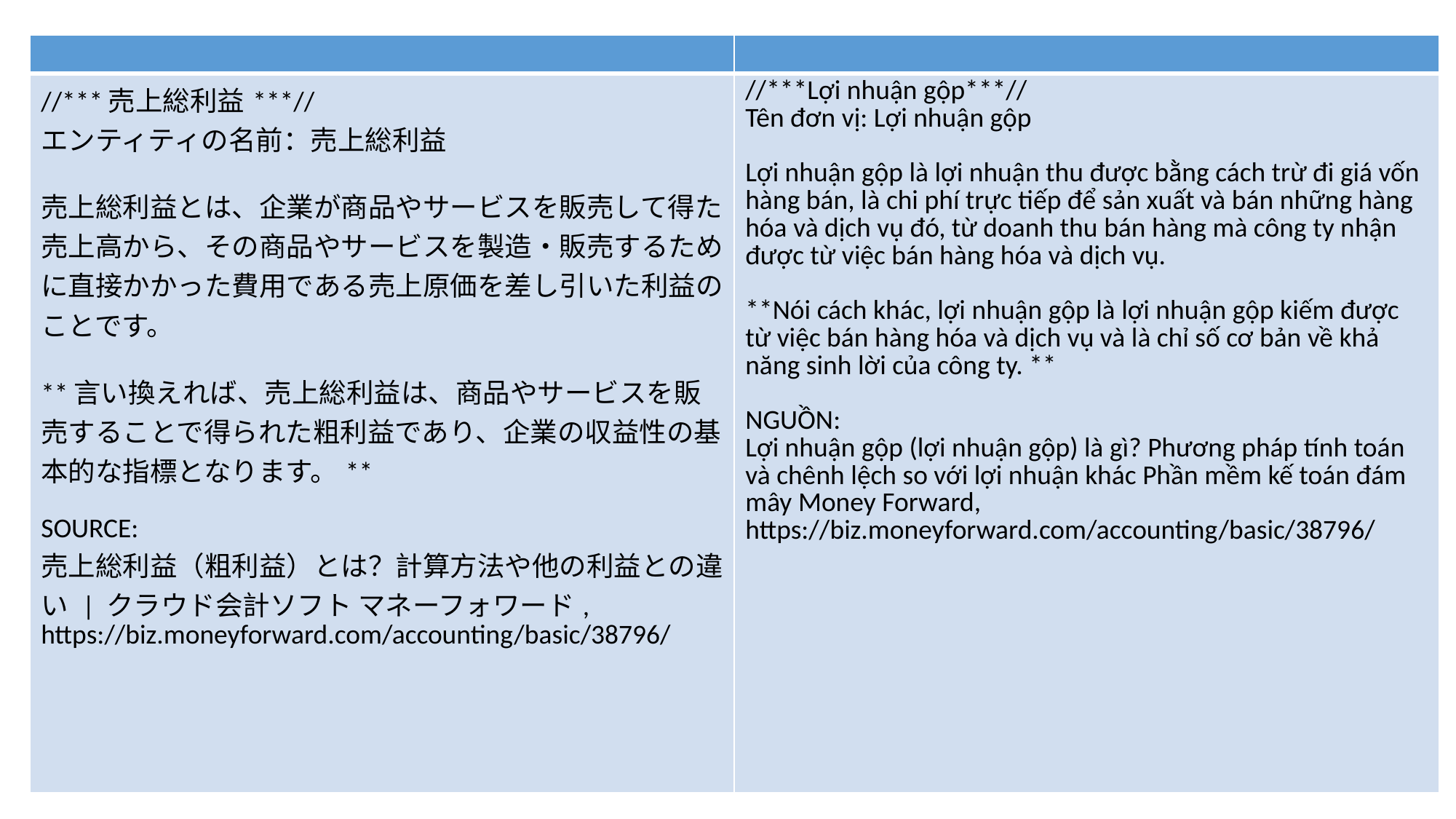

|  |  |
| --- | --- |
| //\*\*\*売上総利益\*\*\*// エンティティの名前：売上総利益 売上総利益とは、企業が商品やサービスを販売して得た売上高から、その商品やサービスを製造・販売するために直接かかった費用である売上原価を差し引いた利益のことです。 \*\*言い換えれば、売上総利益は、商品やサービスを販売することで得られた粗利益であり、企業の収益性の基本的な指標となります。\*\* SOURCE: 売上総利益（粗利益）とは？計算方法や他の利益との違い | クラウド会計ソフト マネーフォワード, https://biz.moneyforward.com/accounting/basic/38796/ | //\*\*\*Lợi nhuận gộp\*\*\*// Tên đơn vị: Lợi nhuận gộp Lợi nhuận gộp là lợi nhuận thu được bằng cách trừ đi giá vốn hàng bán, là chi phí trực tiếp để sản xuất và bán những hàng hóa và dịch vụ đó, từ doanh thu bán hàng mà công ty nhận được từ việc bán hàng hóa và dịch vụ. \*\*Nói cách khác, lợi nhuận gộp là lợi nhuận gộp kiếm được từ việc bán hàng hóa và dịch vụ và là chỉ số cơ bản về khả năng sinh lời của công ty. \*\* NGUỒN: Lợi nhuận gộp (lợi nhuận gộp) là gì? Phương pháp tính toán và chênh lệch so với lợi nhuận khác Phần mềm kế toán đám mây Money Forward, https://biz.moneyforward.com/accounting/basic/38796/ |